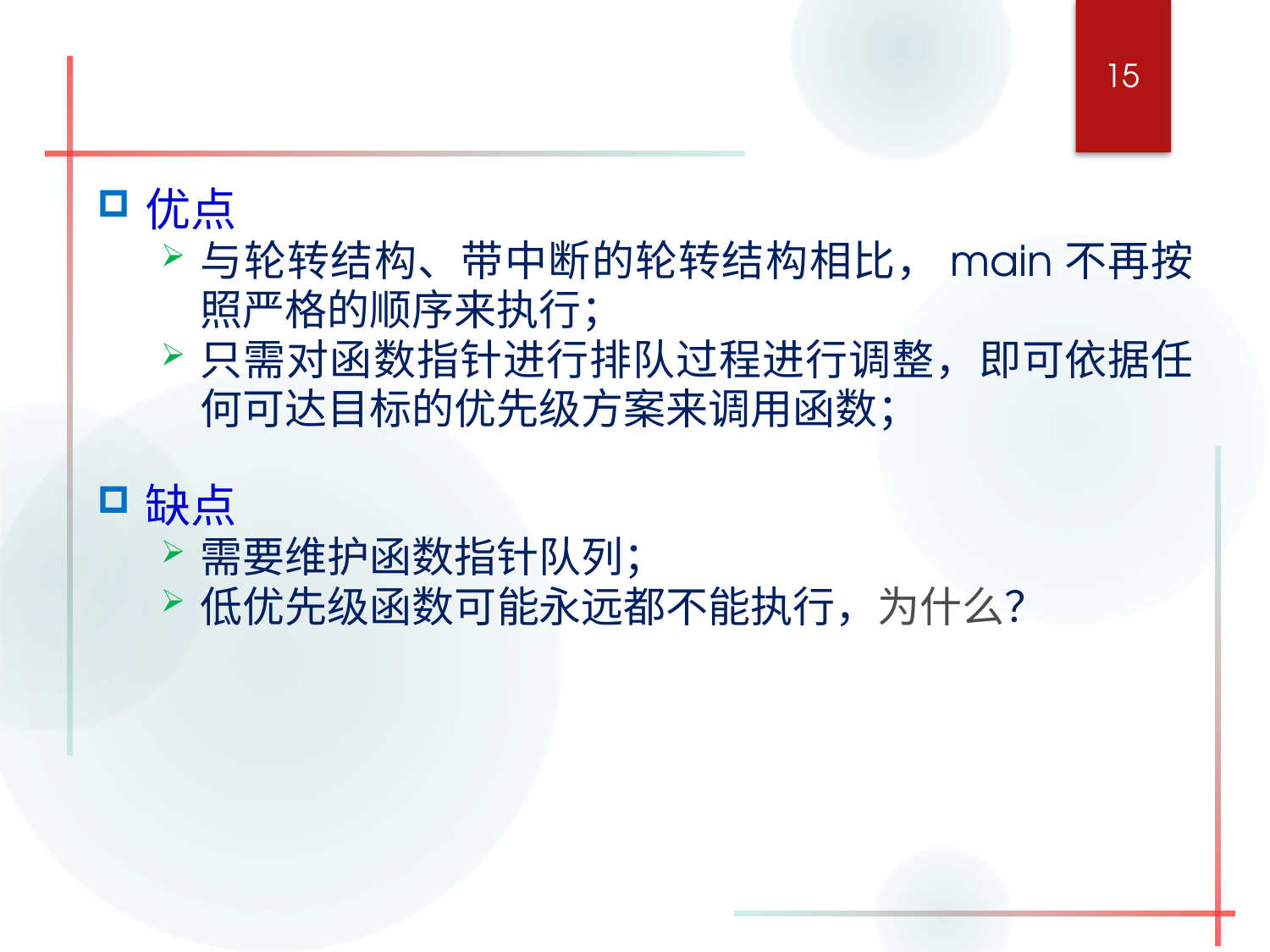

15
#
优点
与轮转结构、带中断的轮转结构相比，main不再按照严格的顺序来执行；
只需对函数指针进行排队过程进行调整，即可依据任何可达目标的优先级方案来调用函数；

缺点
需要维护函数指针队列；
低优先级函数可能永远都不能执行，为什么？